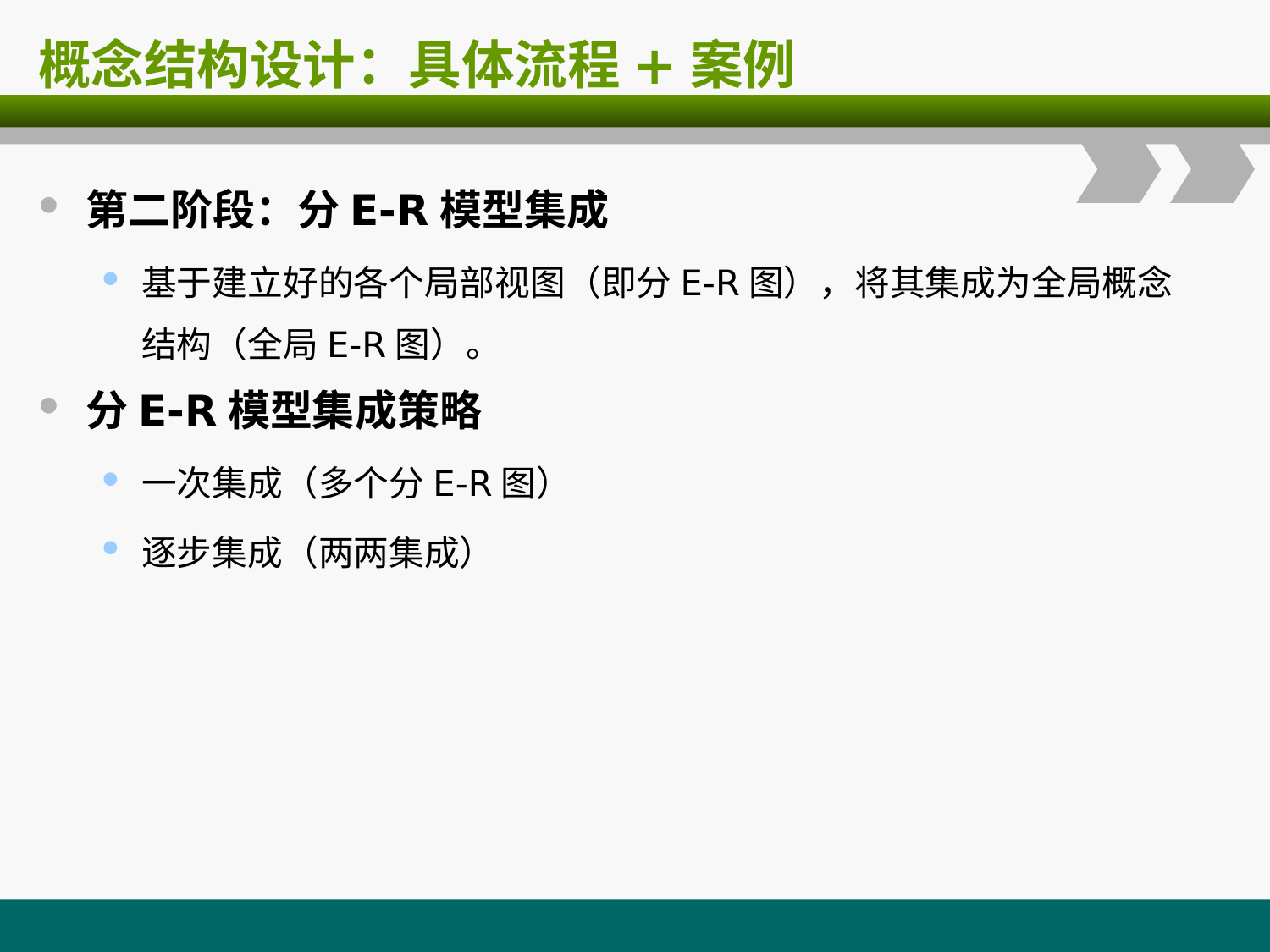

# 概念结构设计：具体流程+案例
第二阶段：分E-R模型集成
基于建立好的各个局部视图（即分E-R图），将其集成为全局概念结构（全局E-R图）。
分E-R模型集成策略
一次集成（多个分E-R图）
逐步集成（两两集成）